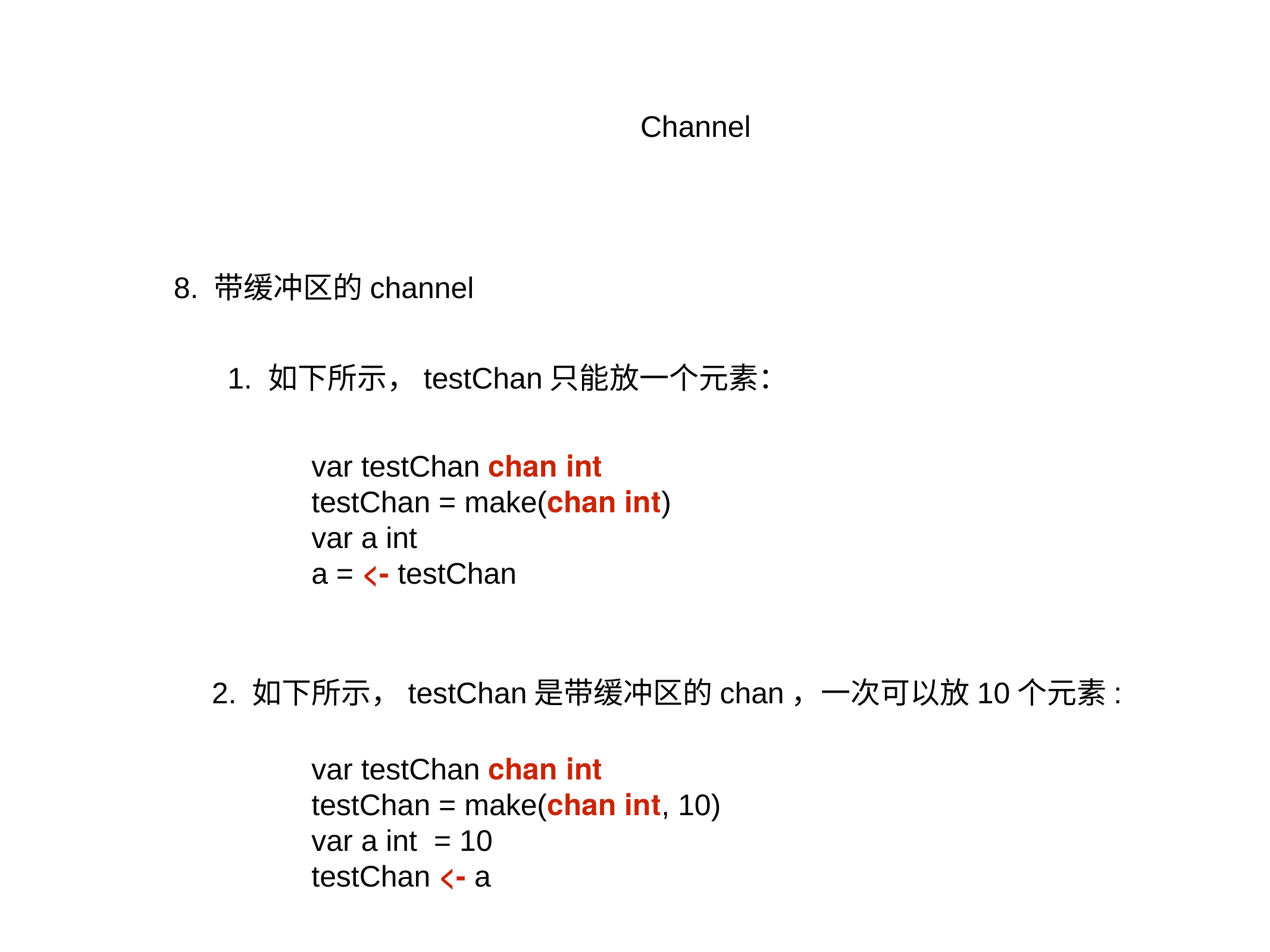

Channel
8. 带缓冲区的channel
1. 如下所示，testChan只能放一个元素：
var testChan chan int
testChan = make(chan int)
var a int
a = <- testChan
2. 如下所示，testChan是带缓冲区的chan，一次可以放10个元素:
var testChan chan int
testChan = make(chan int, 10)
var a int  = 10
testChan <- a